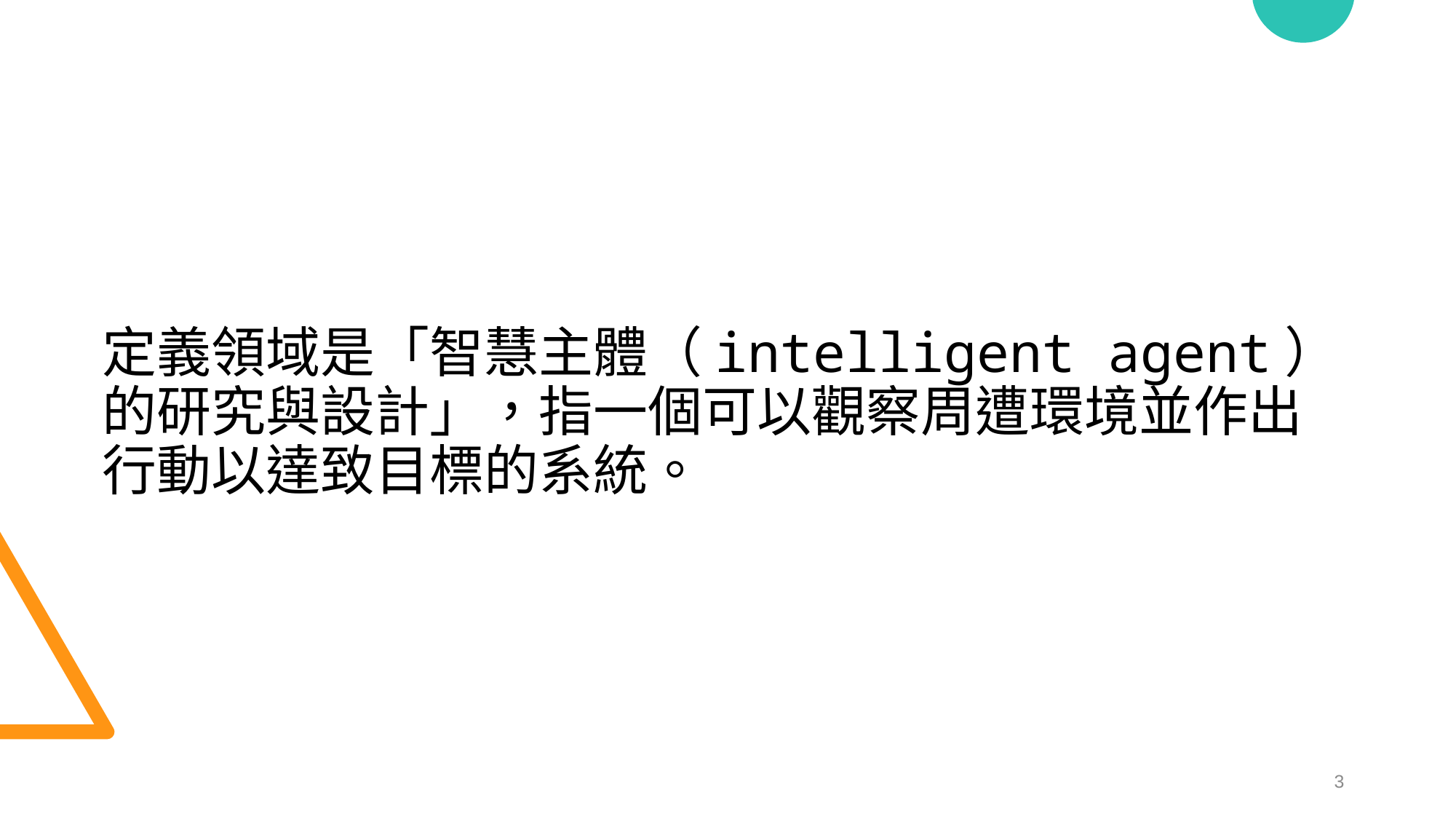

定義領域是「智慧主體（intelligent agent）的研究與設計」，指一個可以觀察周遭環境並作出行動以達致目標的系統。
3